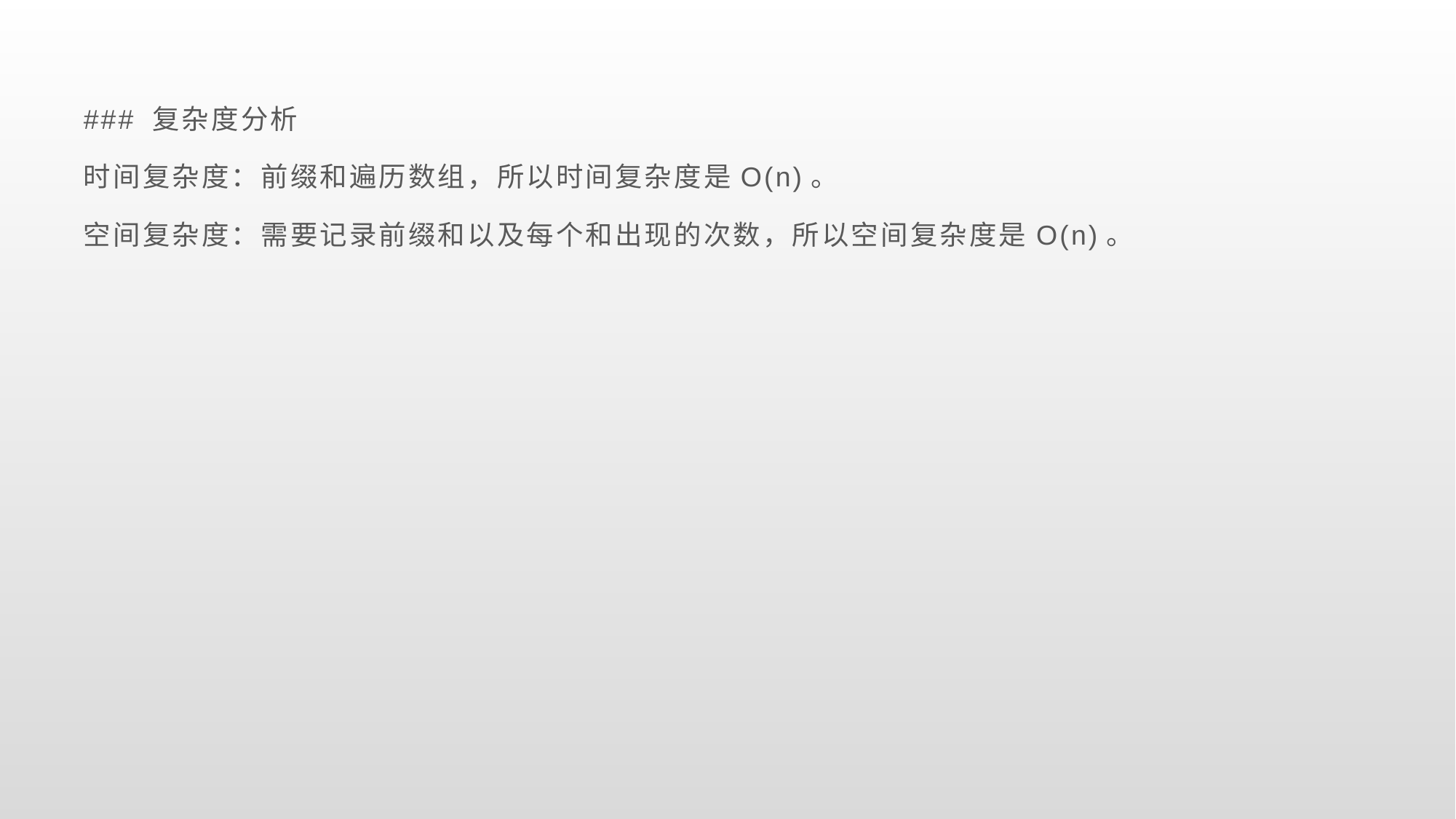

### 复杂度分析
时间复杂度：前缀和遍历数组，所以时间复杂度是O(n)。
空间复杂度：需要记录前缀和以及每个和出现的次数，所以空间复杂度是O(n)。